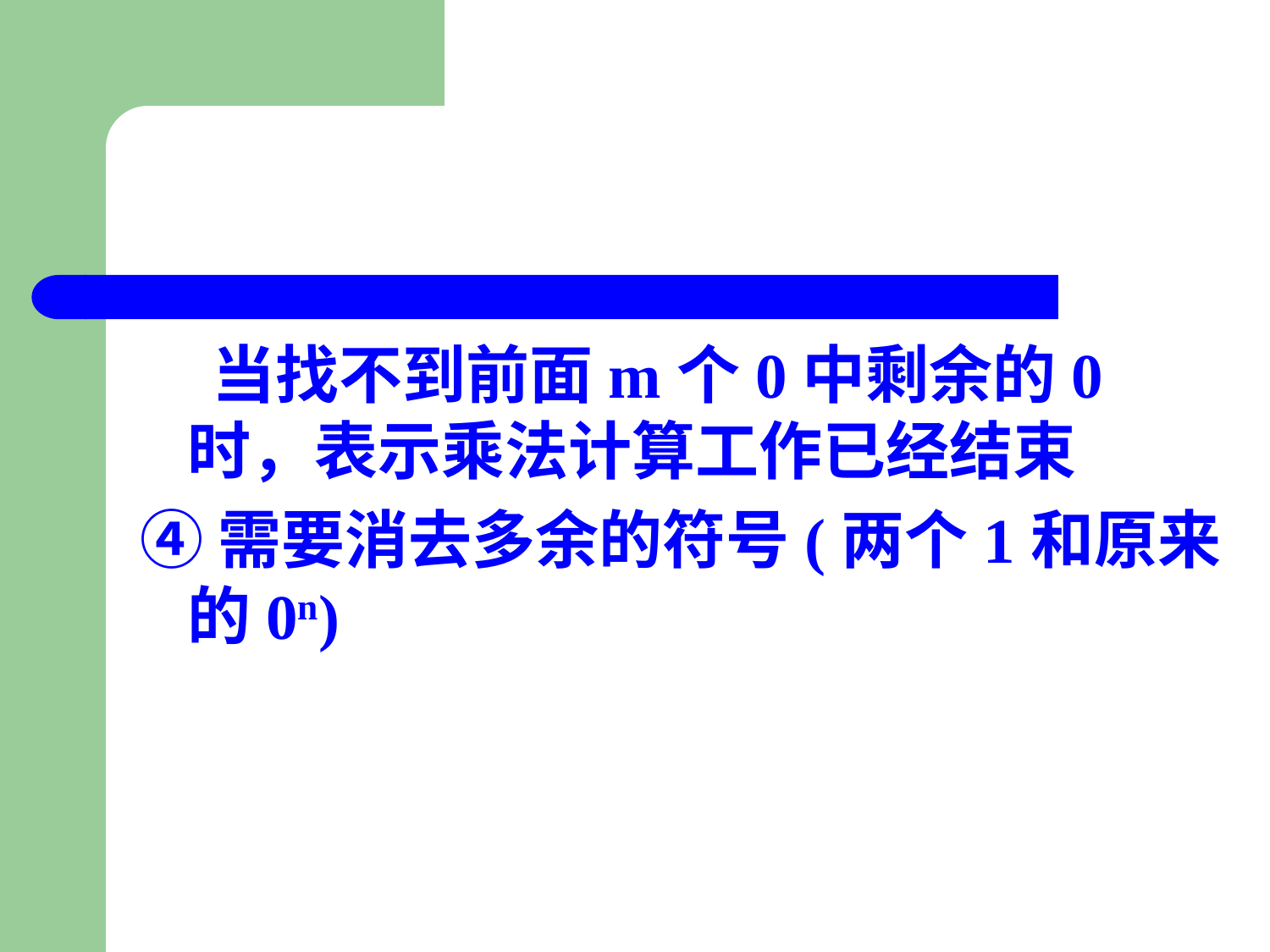

#
    当找不到前面m个0中剩余的0时，表示乘法计算工作已经结束
④需要消去多余的符号(两个1和原来的0n)